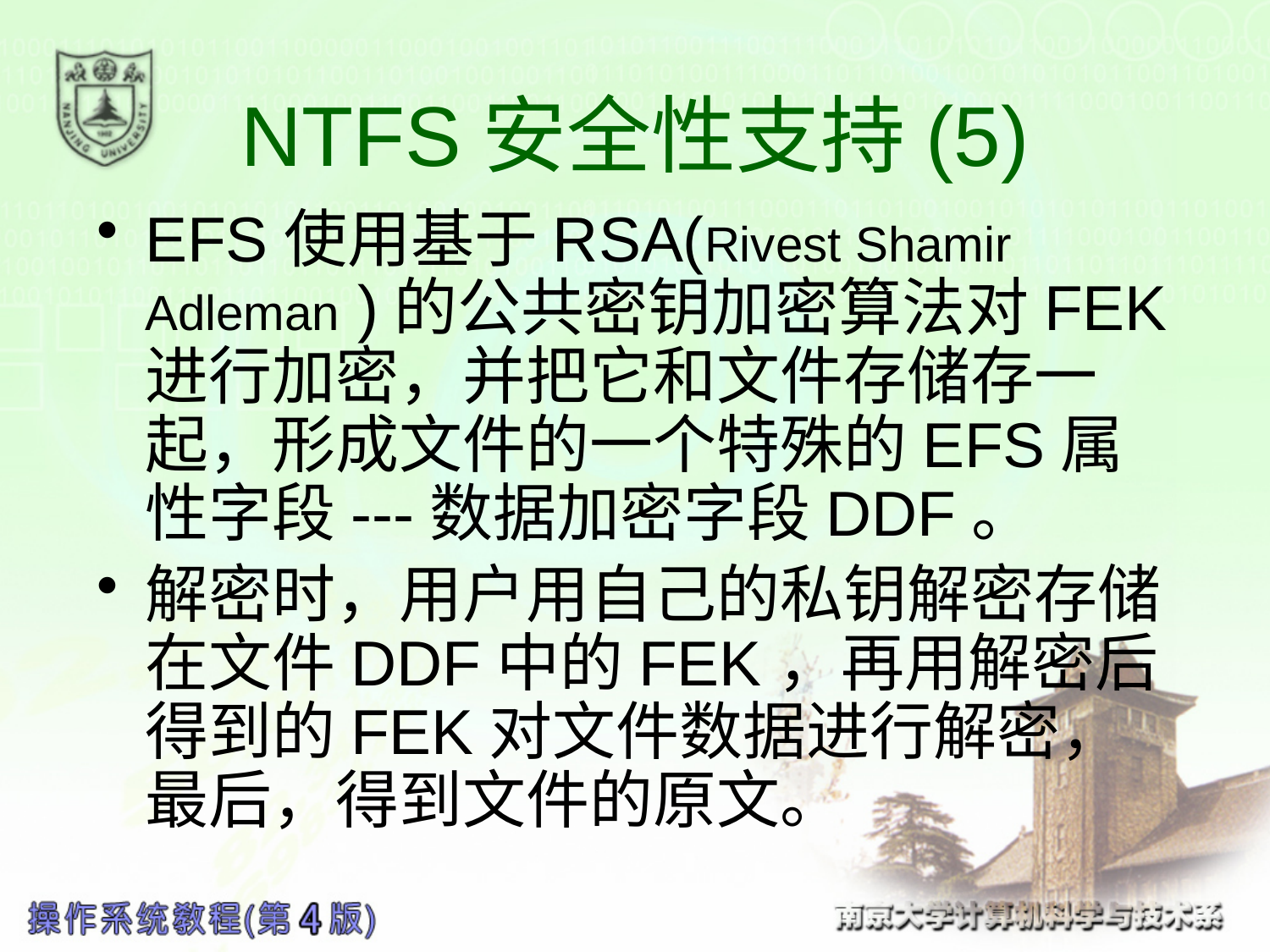

# NTFS安全性支持(5)
EFS使用基于RSA(Rivest Shamir Adleman )的公共密钥加密算法对FEK进行加密，并把它和文件存储存一起，形成文件的一个特殊的EFS属性字段---数据加密字段DDF。
解密时，用户用自己的私钥解密存储在文件DDF中的FEK，再用解密后得到的FEK对文件数据进行解密，最后，得到文件的原文。